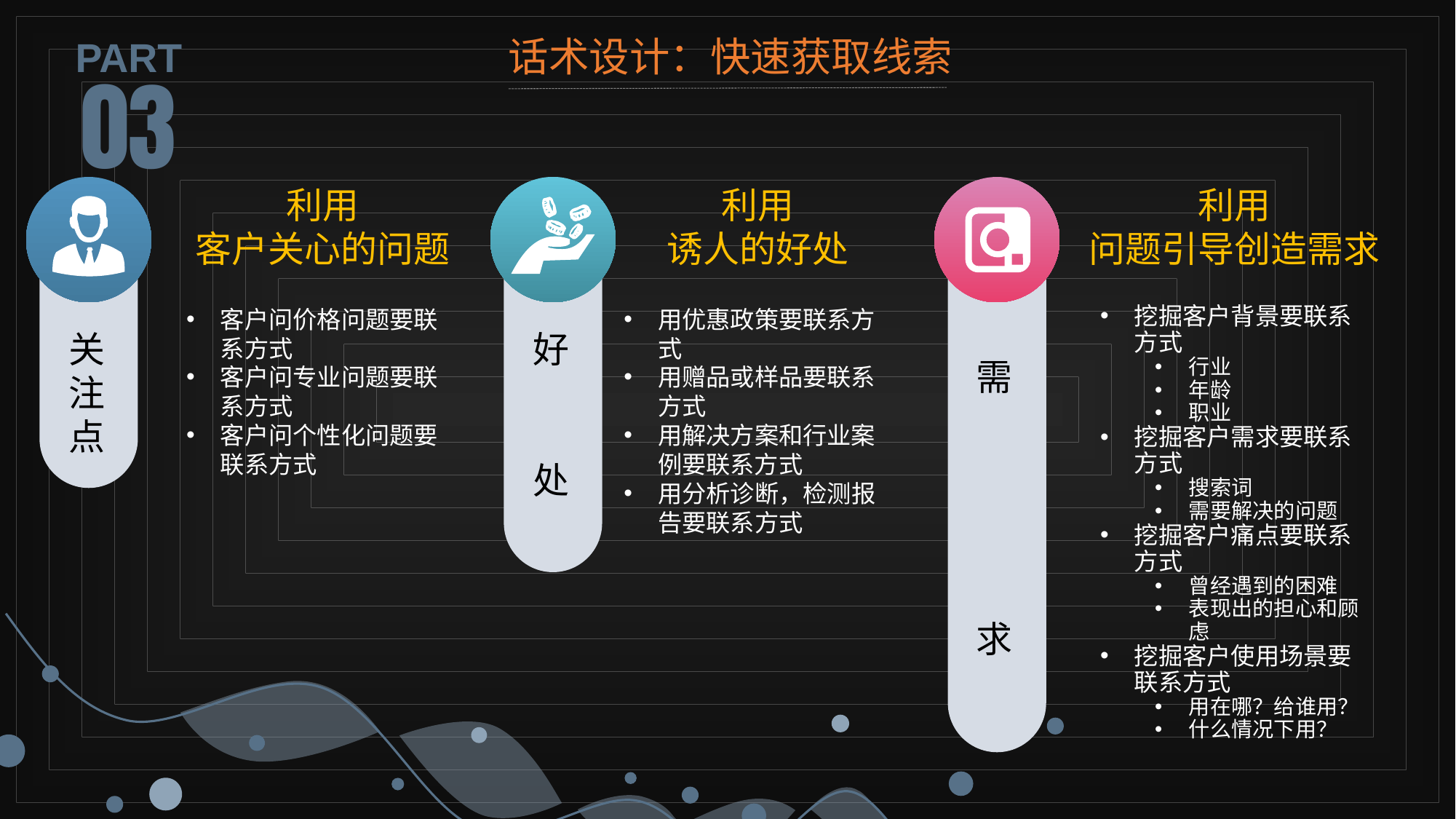

话术设计：快速获取线索
PART
03
利用
客户关心的问题
利用
诱人的好处
利用
问题引导创造需求

客户问价格问题要联系方式
客户问专业问题要联系方式
客户问个性化问题要联系方式
用优惠政策要联系方式
用赠品或样品要联系方式
用解决方案和行业案例要联系方式
用分析诊断，检测报告要联系方式
挖掘客户背景要联系方式
行业
年龄
职业
挖掘客户需求要联系方式
搜索词
需要解决的问题
挖掘客户痛点要联系方式
曾经遇到的困难
表现出的担心和顾虑
挖掘客户使用场景要联系方式
用在哪？给谁用？
什么情况下用？

关
注
点
好

处
需

求